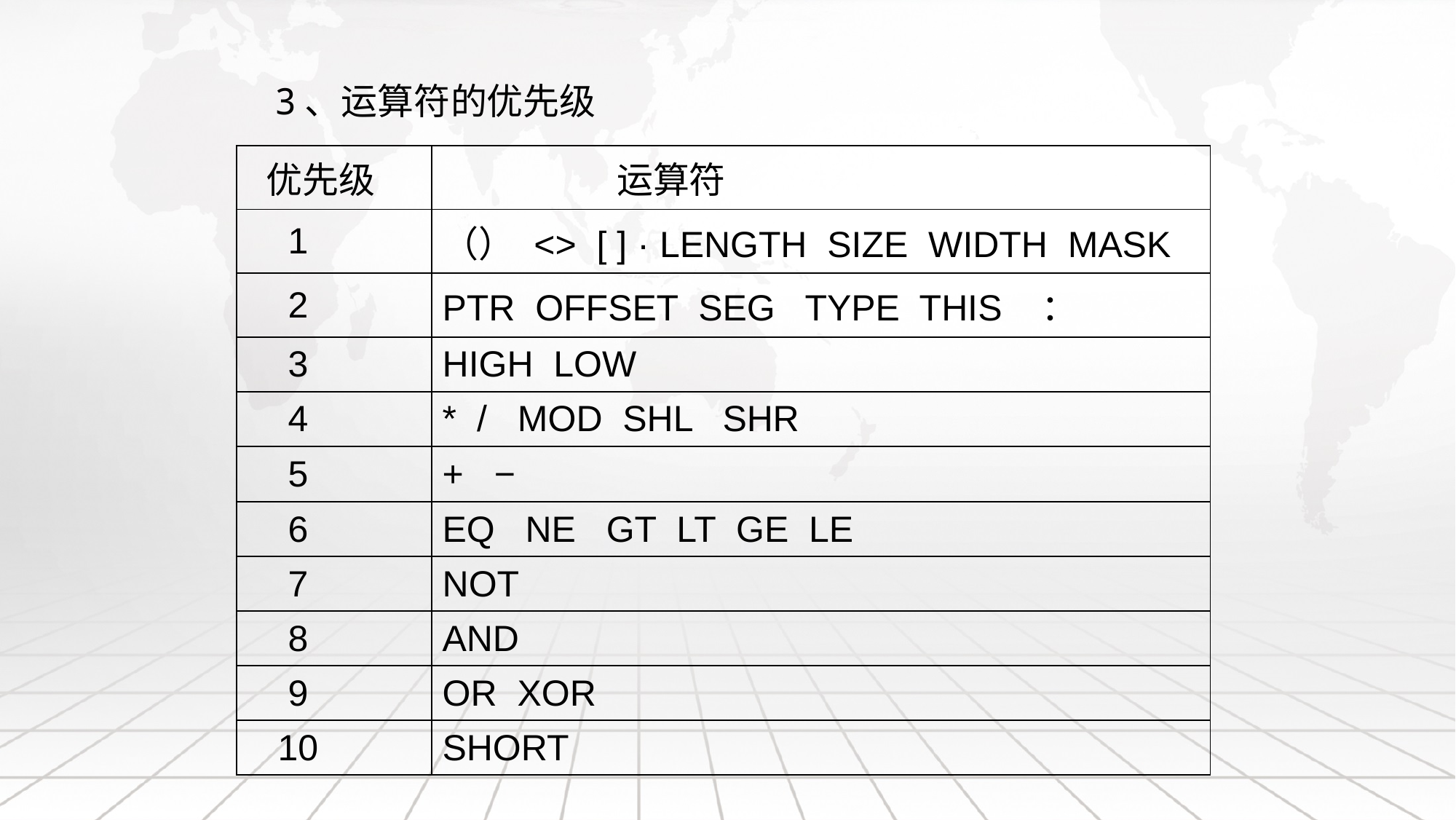

# 3、运算符的优先级
| 优先级 | 运算符 |
| --- | --- |
| 1 | （） <> [ ] · LENGTH SIZE WIDTH MASK |
| 2 | PTR OFFSET SEG TYPE THIS ： |
| 3 | HIGH LOW |
| 4 | \* / MOD SHL SHR |
| 5 | + − |
| 6 | EQ NE GT LT GE LE |
| 7 | NOT |
| 8 | AND |
| 9 | OR XOR |
| 10 | SHORT |